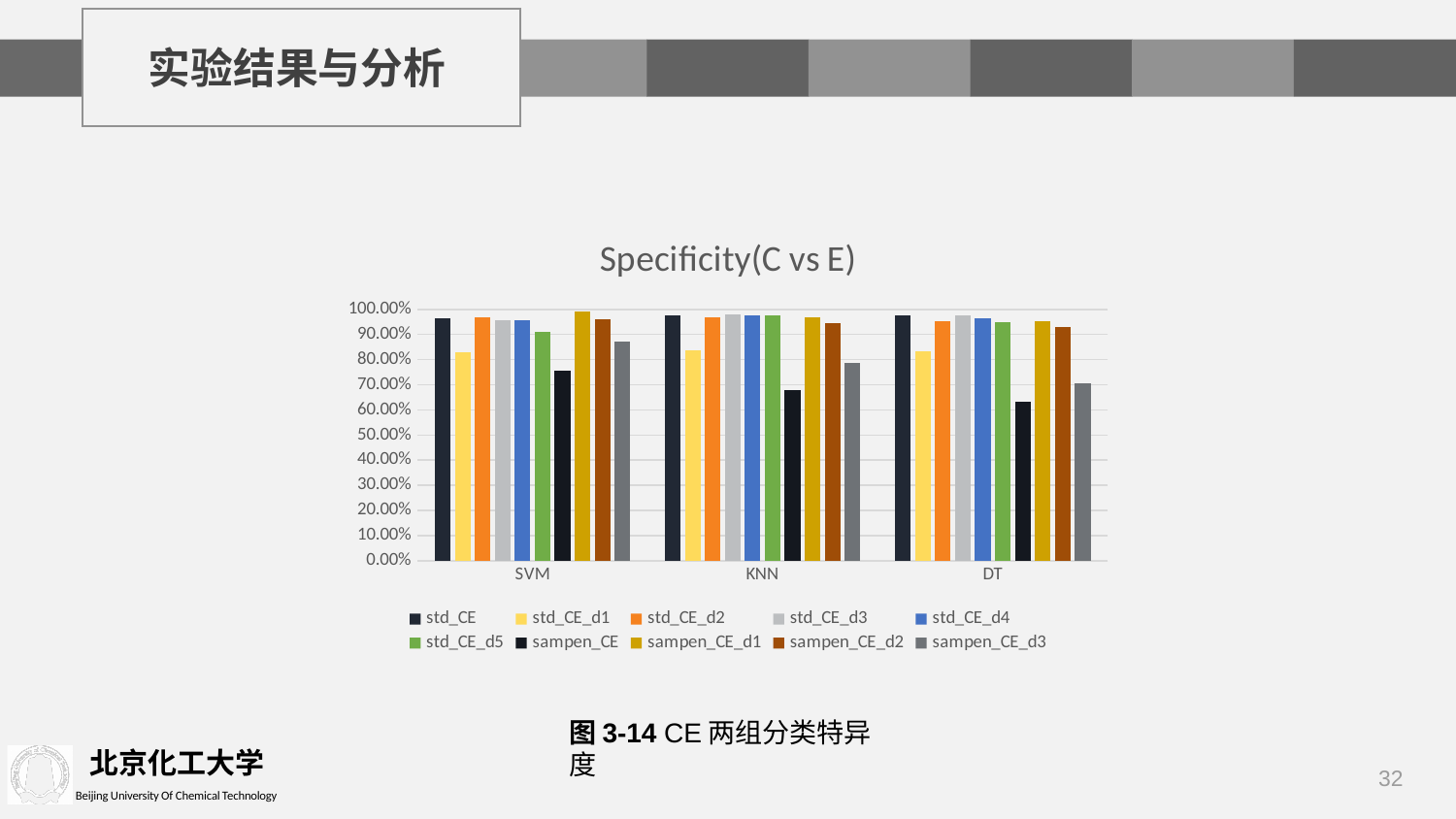

实验结果与分析

### Chart: Specificity(C vs E)

| Category | std_CE | std_CE_d1 | std_CE_d2 | std_CE_d3 | std_CE_d4 | std_CE_d5 | sampen_CE | sampen_CE_d1 | sampen_CE_d2 | sampen_CE_d3 |
|---|---|---|---|---|---|---|---|---|---|---|
| SVM | 0.966495 | 0.828661 | 0.967074 | 0.955952 | 0.955762 | 0.912418 | 0.757246 | 0.990281 | 0.960374 | 0.871321 |
| KNN | 0.977935 | 0.83606 | 0.9698 | 0.980811 | 0.978101 | 0.977517 | 0.67951 | 0.96935 | 0.946539 | 0.786377 |
| DT | 0.977653 | 0.831673 | 0.954088 | 0.977311 | 0.963611 | 0.950895 | 0.631484 | 0.952074 | 0.930871 | 0.706994 |
图3-14 CE两组分类特异度
32